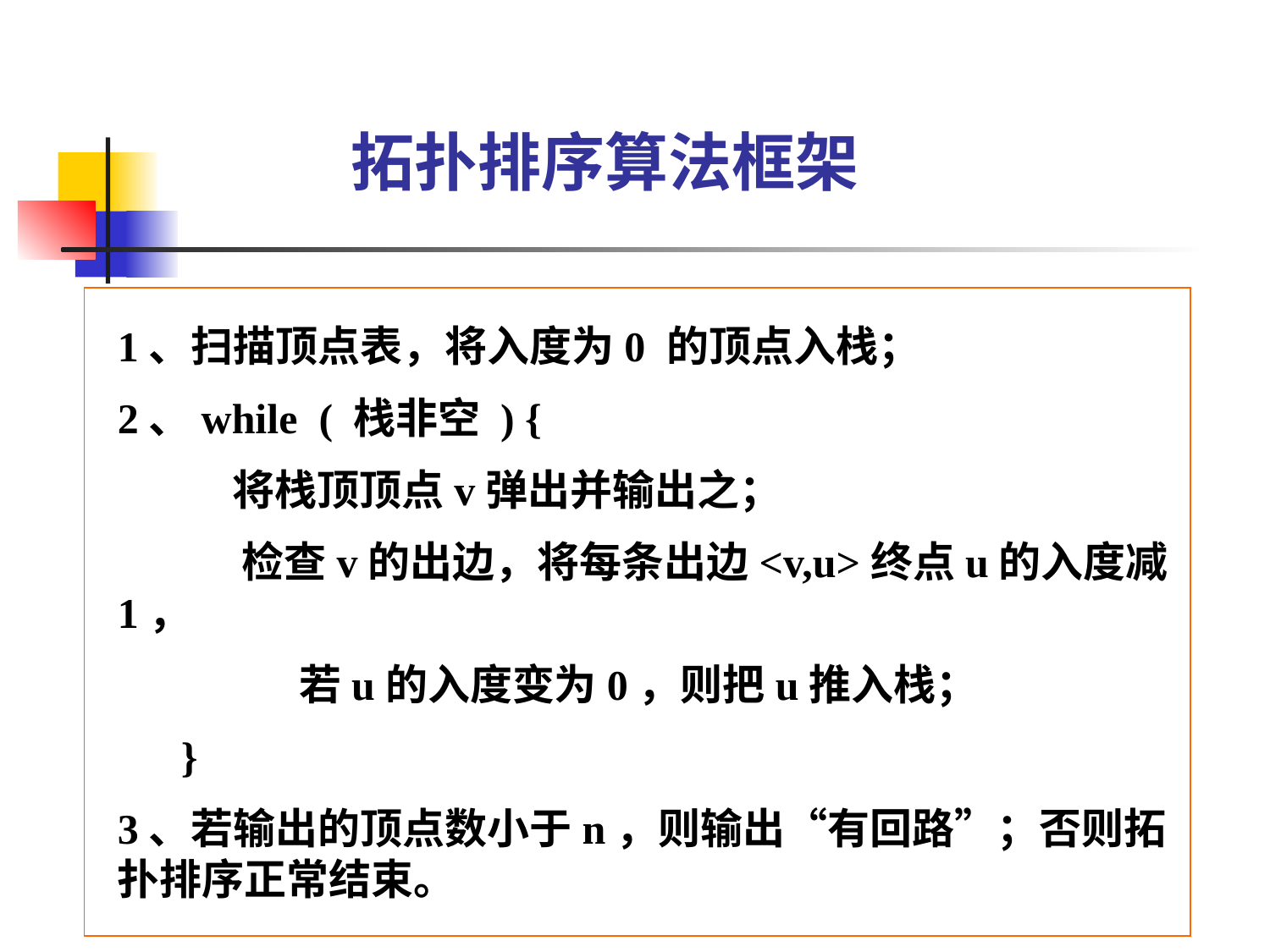

拓扑排序算法框架

1、扫描顶点表，将入度为0 的顶点入栈；
2、while  ( 栈非空 ) {
           将栈顶顶点v弹出并输出之；
            检查v的出边，将每条出边<v,u>终点u的入度减1，
                  若u的入度变为0，则把u推入栈；
      }
3、若输出的顶点数小于n，则输出“有回路”；否则拓扑排序正常结束。